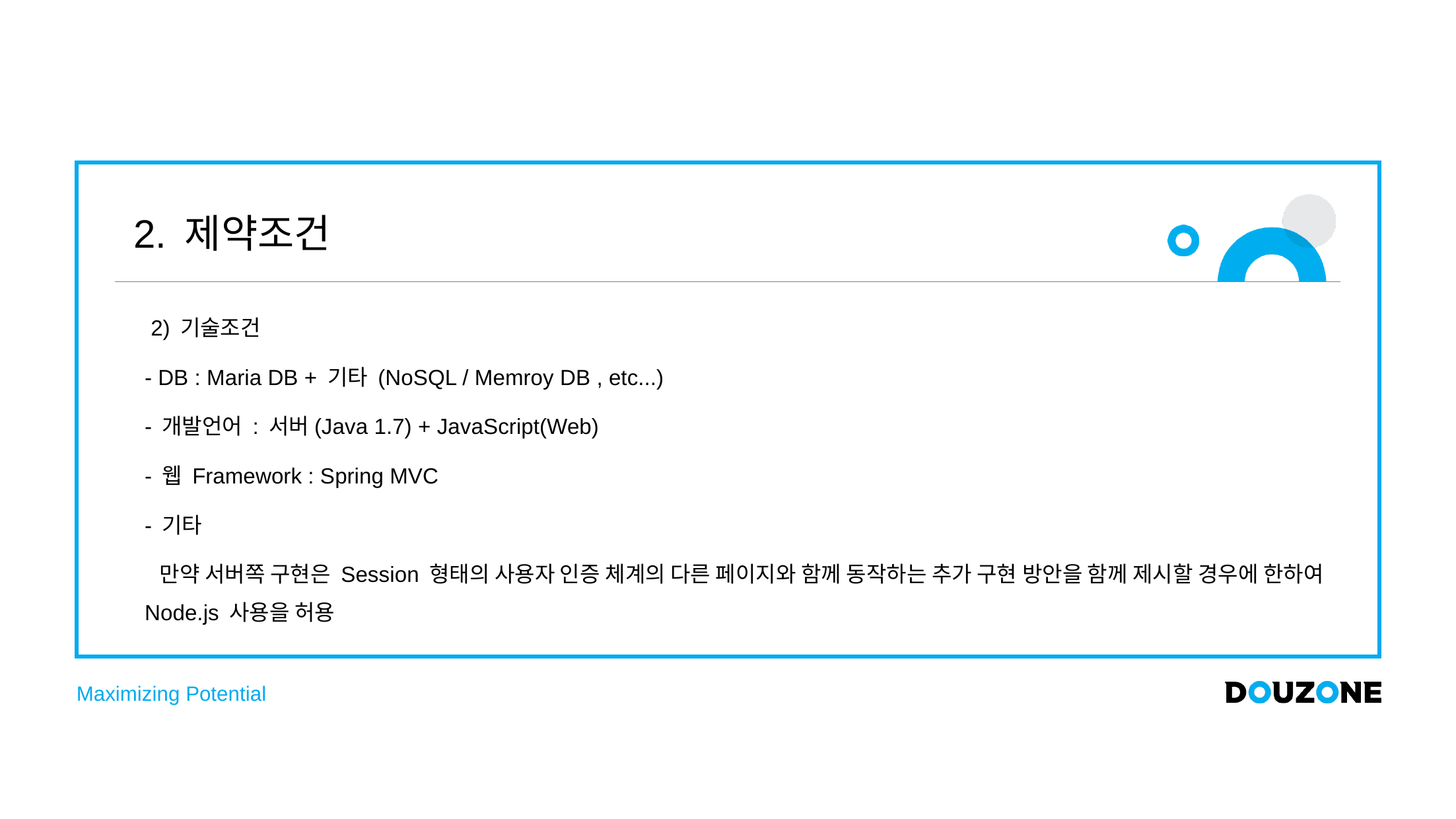

2. 제약조건
 2) 기술조건
- DB : Maria DB + 기타 (NoSQL / Memroy DB , etc...)
- 개발언어 : 서버(Java 1.7) + JavaScript(Web)
- 웹 Framework : Spring MVC
- 기타
  만약 서버쪽 구현은 Session 형태의 사용자 인증 체계의 다른 페이지와 함께 동작하는 추가 구현 방안을 함께 제시할 경우에 한하여 Node.js 사용을 허용